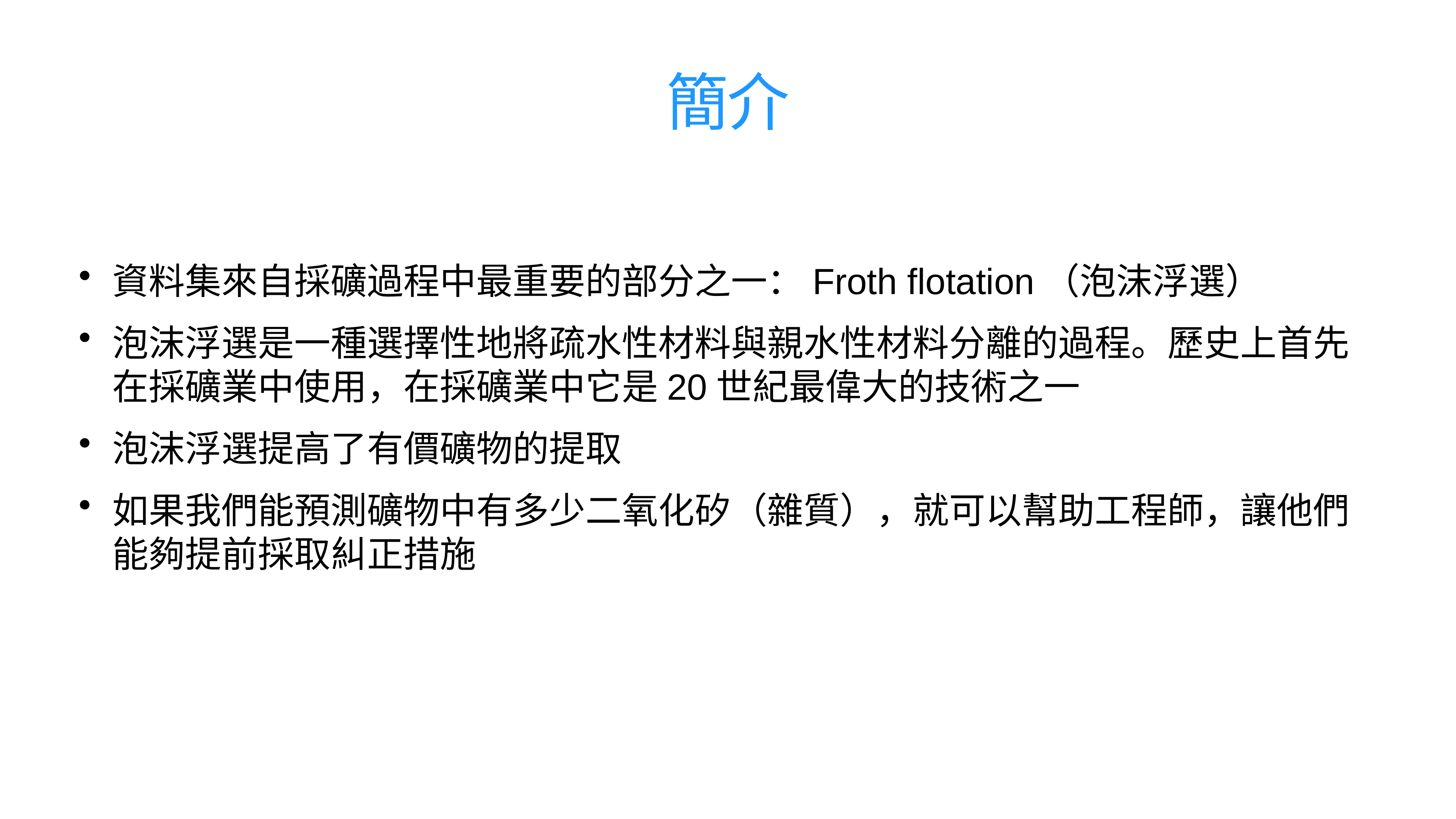

# 簡介
資料集來自採礦過程中最重要的部分之一：Froth flotation（泡沫浮選）
泡沫浮選是一種選擇性地將疏水性材料與親水性材料分離的過程。歷史上首先在採礦業中使用，在採礦業中它是20世紀最偉大的技術之一
泡沫浮選提高了有價礦物的提取
如果我們能預測礦物中有多少二氧化矽（雜質），就可以幫助工程師，讓他們能夠提前採取糾正措施